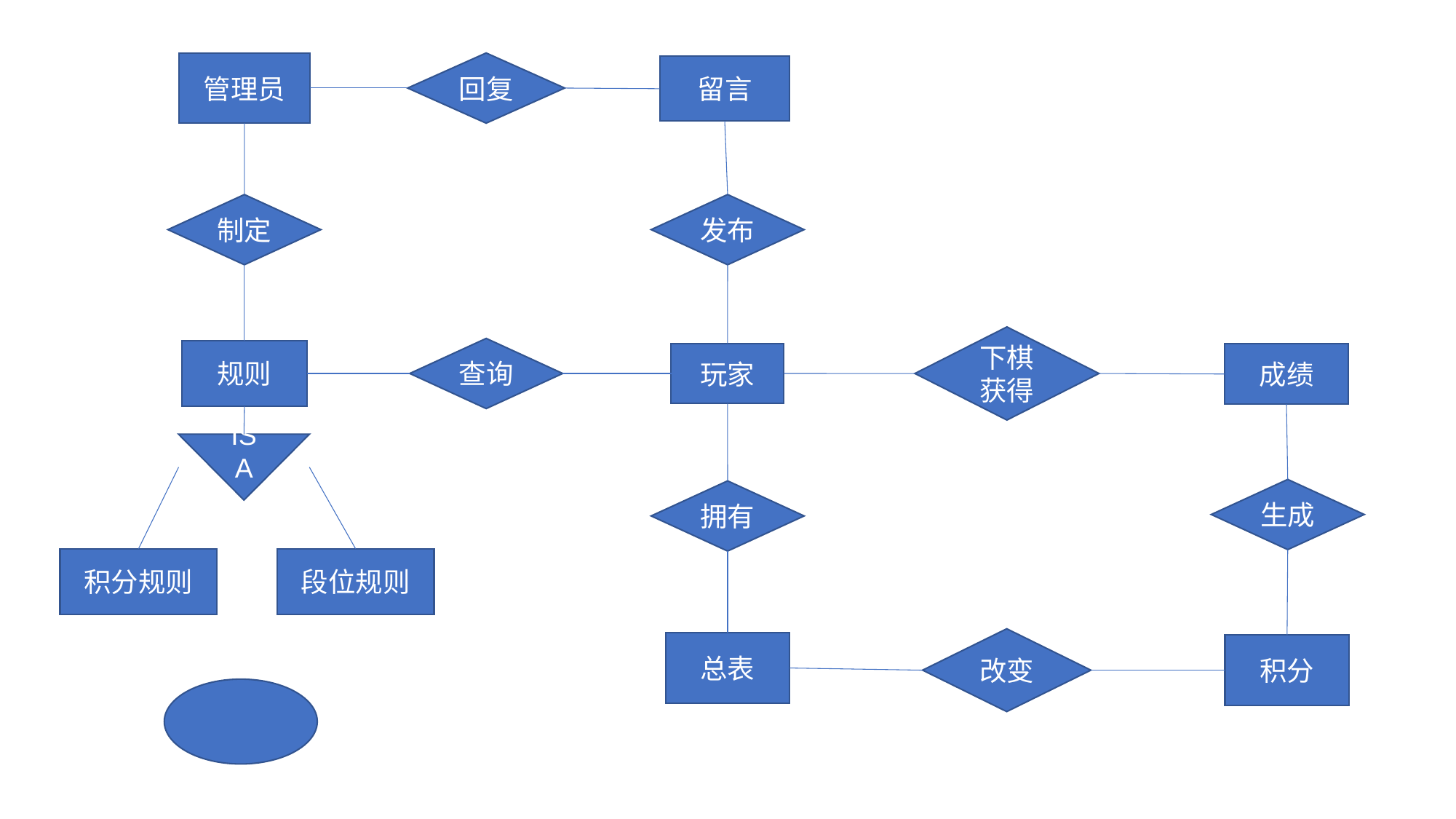

管理员
回复
留言
制定
发布
下棋获得
查询
规则
玩家
成绩
ISA
生成
拥有
积分规则
段位规则
改变
总表
积分